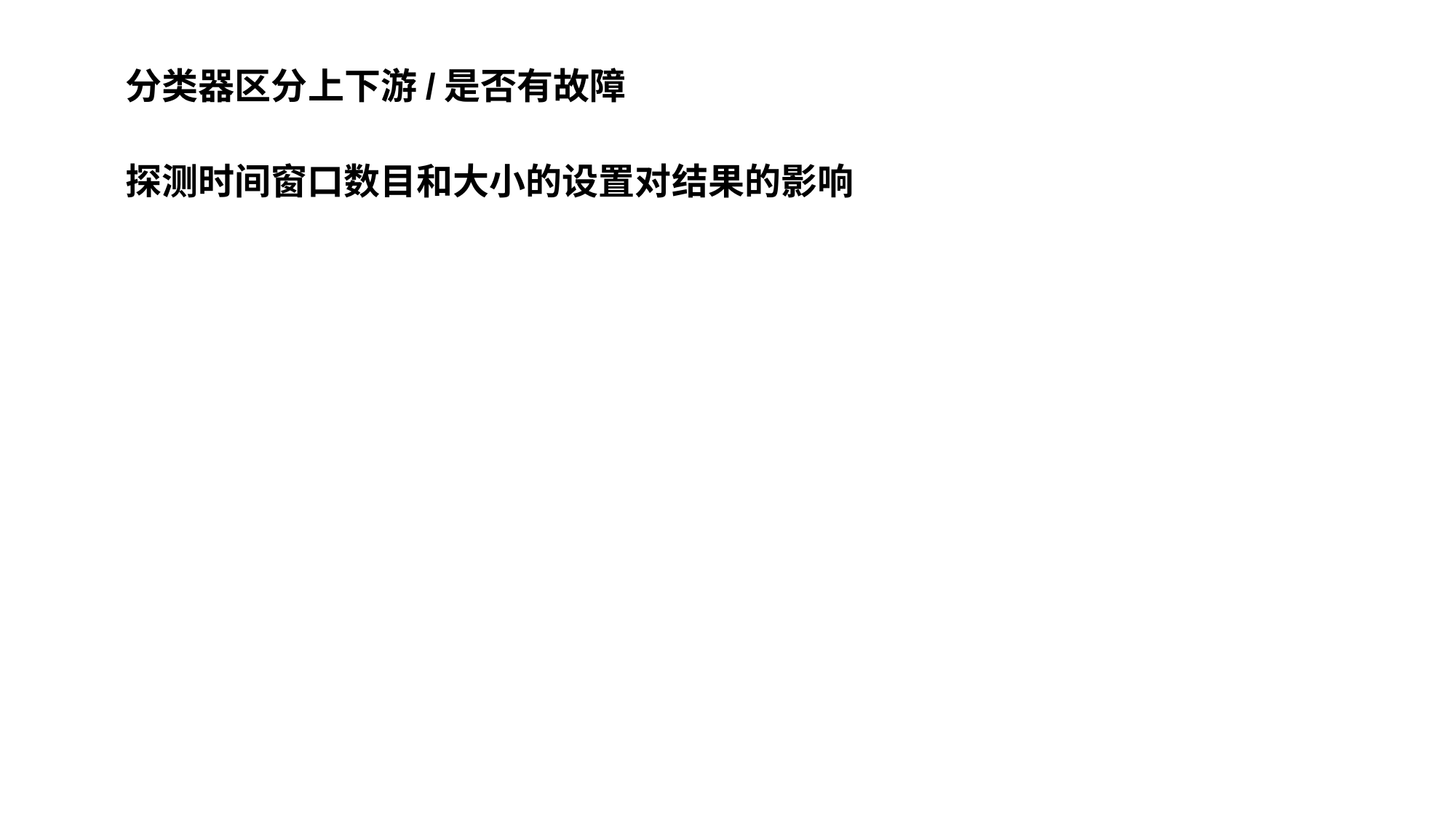

分类器区分上下游/是否有故障
探测时间窗口数目和大小的设置对结果的影响